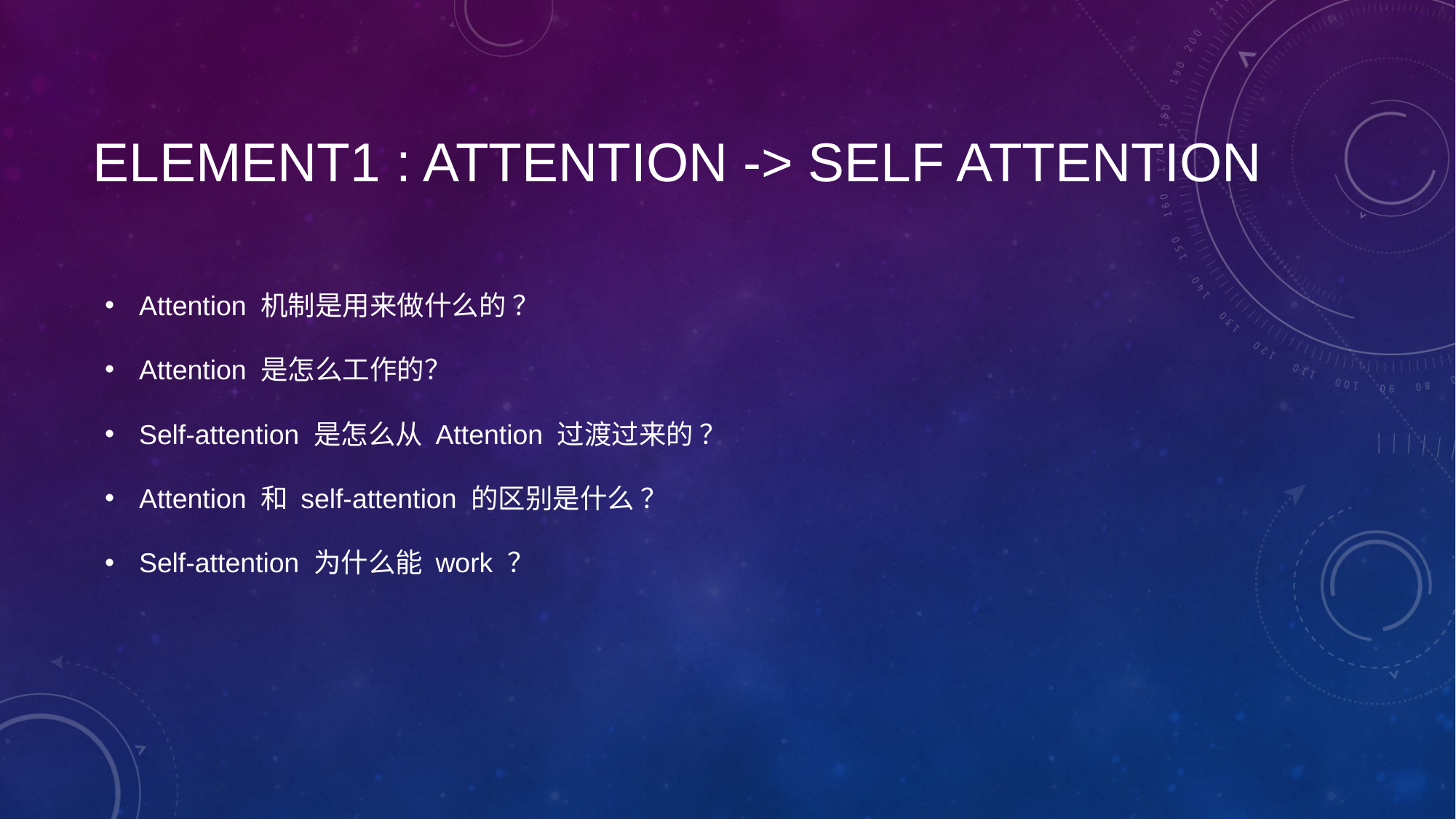

# Element1 : Attention -> Self attention
Attention 机制是用来做什么的 ？
Attention 是怎么工作的？
Self-attention 是怎么从 Attention 过渡过来的 ？
Attention 和 self-attention 的区别是什么 ？
Self-attention 为什么能 work ？